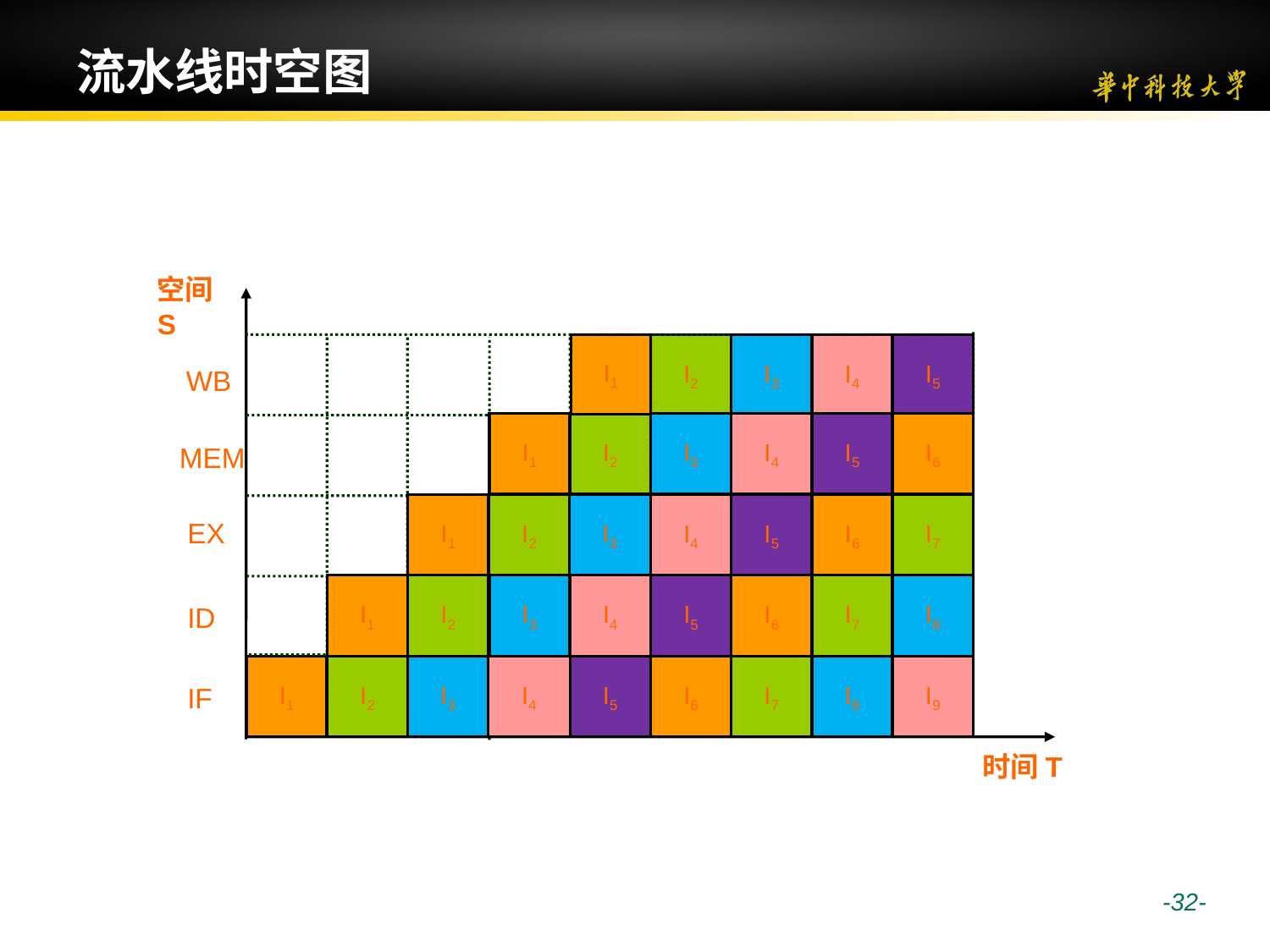

# 流水线时空图
空间S

I1
I2
I3

I4

I5

WB
I1
I2
I3
I4
I5
I6

MEM
I1
I2
I3
I4
I5
I6
I7

EX
I1
I2
I3
I4
I5
I6
I7
I8

ID

I1
I2
I3
I4
I5
I6
I7
I8
I9
IF

时间T
 -32-